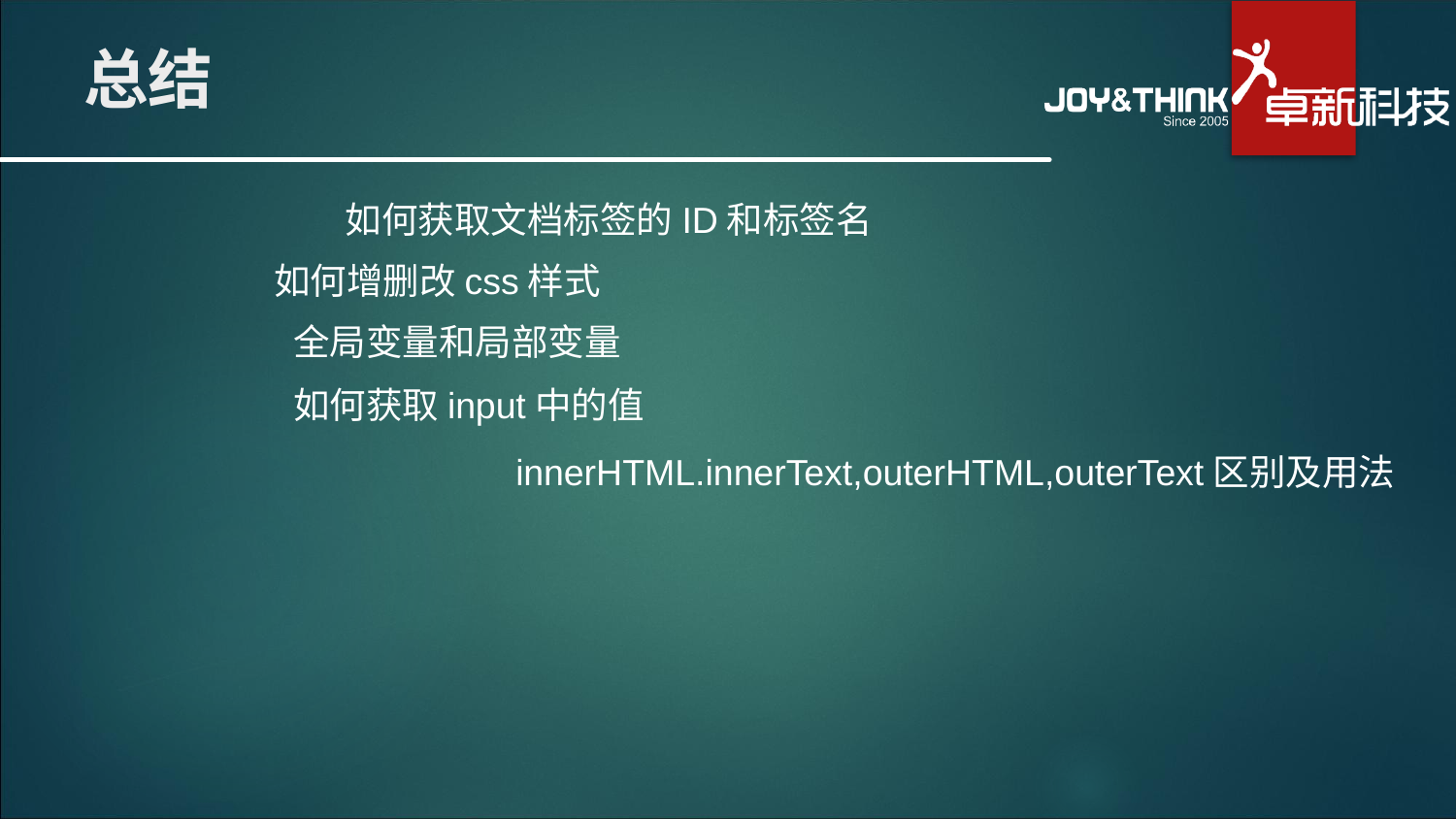

# 总结
如何获取文档标签的ID和标签名
如何增删改css样式
全局变量和局部变量
如何获取input中的值
innerHTML.innerText,outerHTML,outerText区别及用法